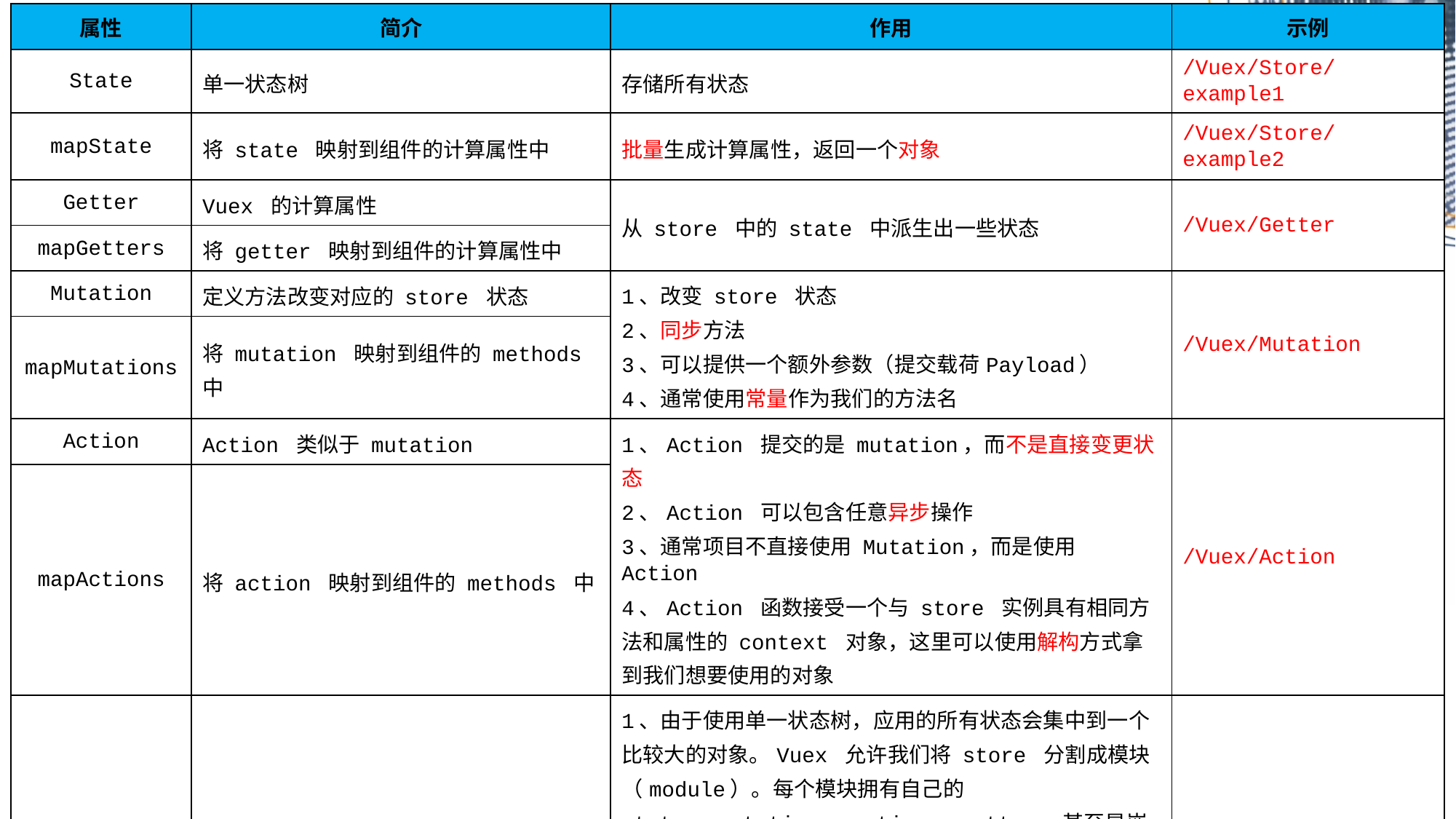

| 属性 | 简介 | 作用 | 示例 |
| --- | --- | --- | --- |
| State | 单一状态树 | 存储所有状态 | /Vuex/Store/example1 |
| mapState | 将 state 映射到组件的计算属性中 | 批量生成计算属性，返回一个对象 | /Vuex/Store/example2 |
| Getter | Vuex 的计算属性 | 从 store 中的 state 中派生出一些状态 | /Vuex/Getter |
| mapGetters | 将 getter 映射到组件的计算属性中 |  |  |
| Mutation | 定义方法改变对应的 store 状态 | 1、改变 store 状态 2、同步方法 3、可以提供一个额外参数（提交载荷Payload） 4、通常使用常量作为我们的方法名 | /Vuex/Mutation |
| mapMutations | 将 mutation 映射到组件的 methods 中 |  |  |
| Action | Action 类似于 mutation | 1、Action 提交的是 mutation，而不是直接变更状态 2、Action 可以包含任意异步操作 3、通常项目不直接使用 Mutation，而是使用 Action 4、Action 函数接受一个与 store 实例具有相同方法和属性的 context 对象，这里可以使用解构方式拿到我们想要使用的对象 | /Vuex/Action |
| mapActions | 将 action 映射到组件的 methods 中 |  |  |
| Module | Vuex 的模块化 | 1、由于使用单一状态树，应用的所有状态会集中到一个比较大的对象。Vuex 允许我们将 store 分割成模块（module）。每个模块拥有自己的 state、mutation、action、getter、甚至是嵌套子模块 2、namespaced: true 开启模块化 3、模块化之后的 mutation、action、getter 拿到的都是当前模块的对象，后边会追加对应 root 为前缀的全局对象 | /Vuex/Module |